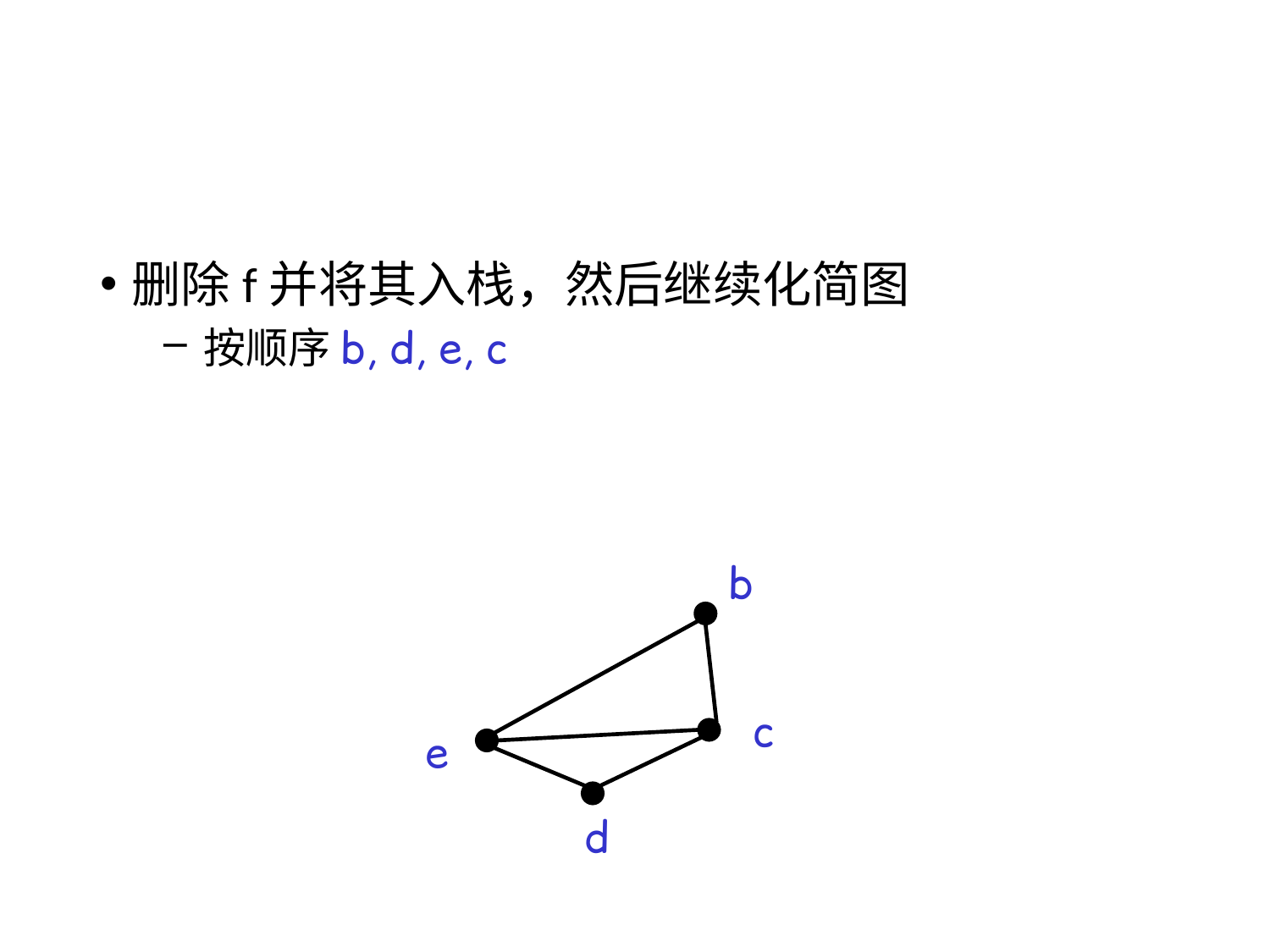

#
删除f并将其入栈，然后继续化简图
按顺序b, d, e, c
b

c
e

d